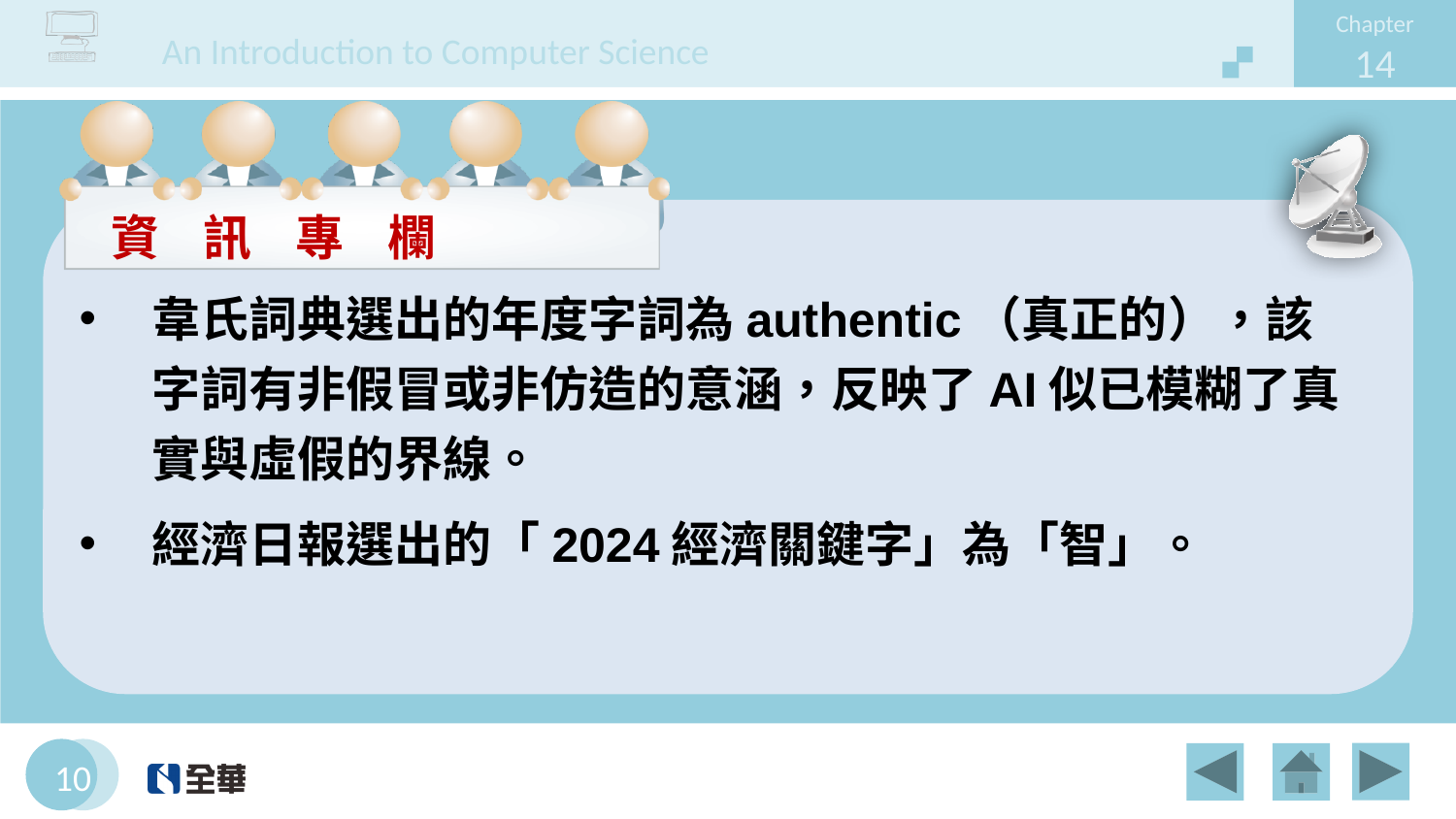

韋氏詞典選出的年度字詞為authentic（真正的），該字詞有非假冒或非仿造的意涵，反映了AI似已模糊了真實與虛假的界線。
經濟日報選出的「2024經濟關鍵字」為「智」。